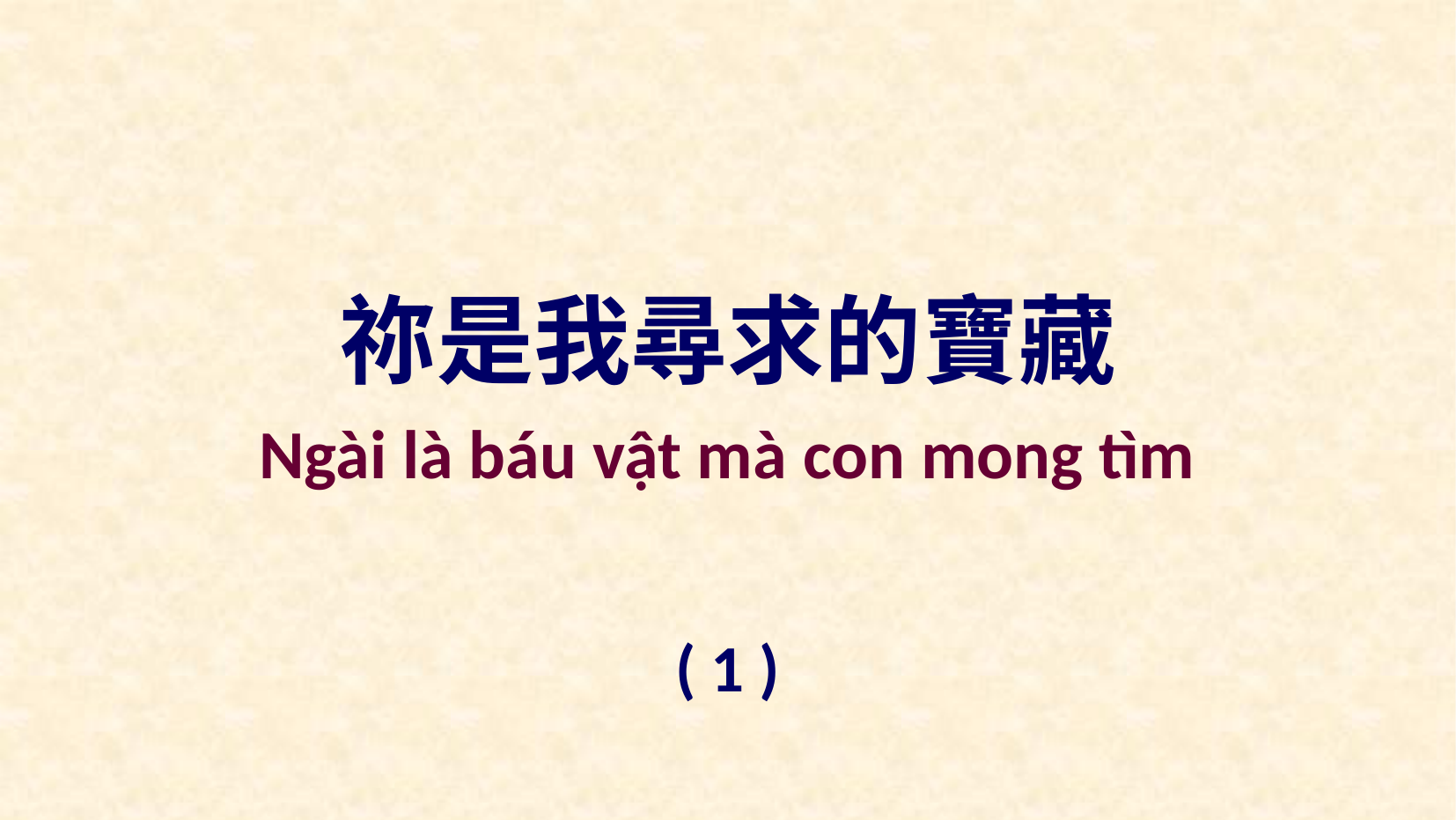

祢是我尋求的寶藏
Ngài là báu vật mà con mong tìm
( 1 )